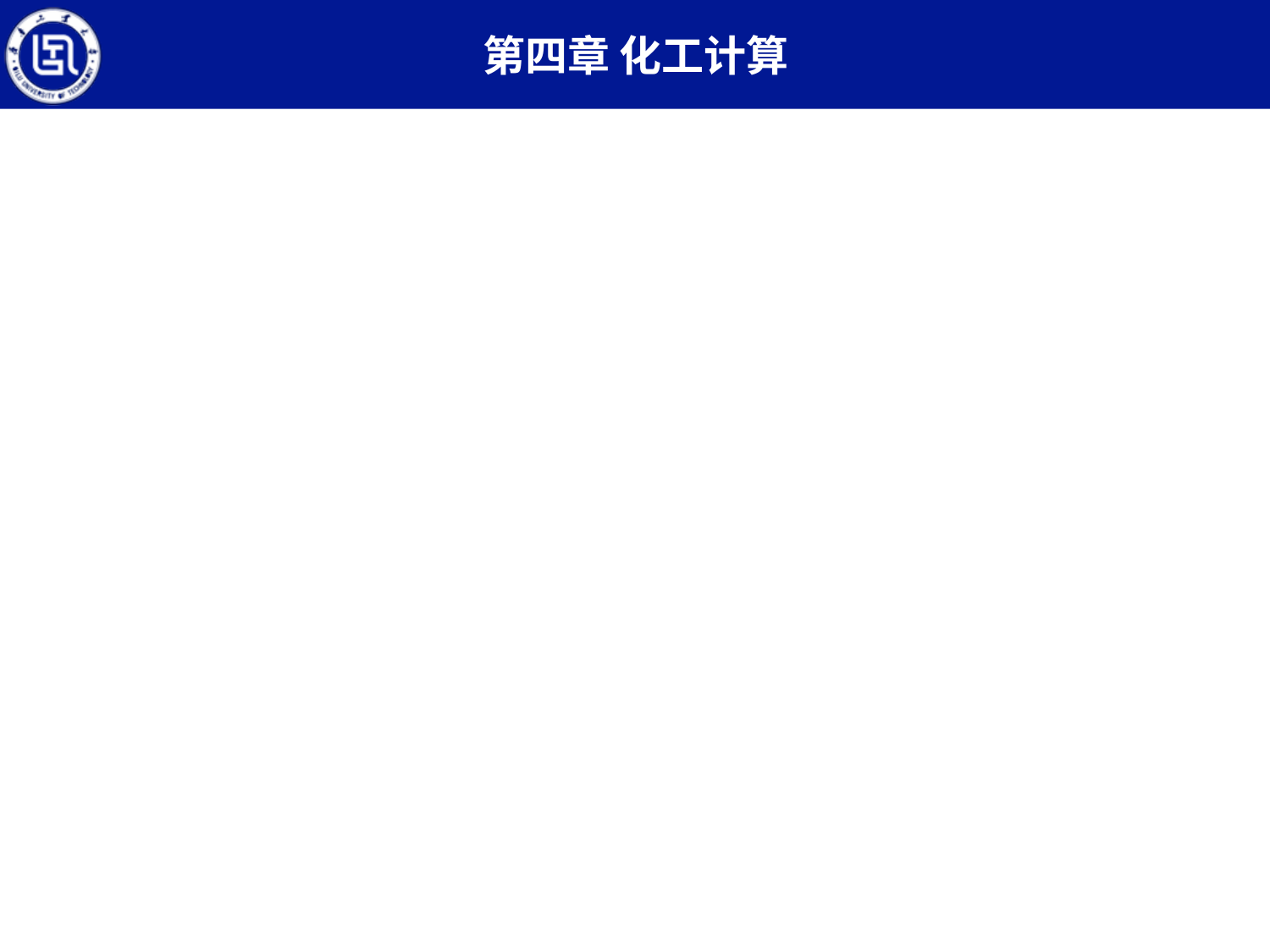

#
 公式中： ni为i类邻接基团(键)个数； nA为分子中原子的总数； Δfi为分子中i类邻接基团对分子性质f的贡献。
        基团参数可参考：(1) 马沛生，化工数据，中国石化出版社，2003；(2) 赵红玲译，气液物性估算手册，化工出版社，2006。
        Joback法简单，而CG法和MP法较为可靠。应用过程中最大的困难是对基团(键)的划分，应多参考例题，合理划分。